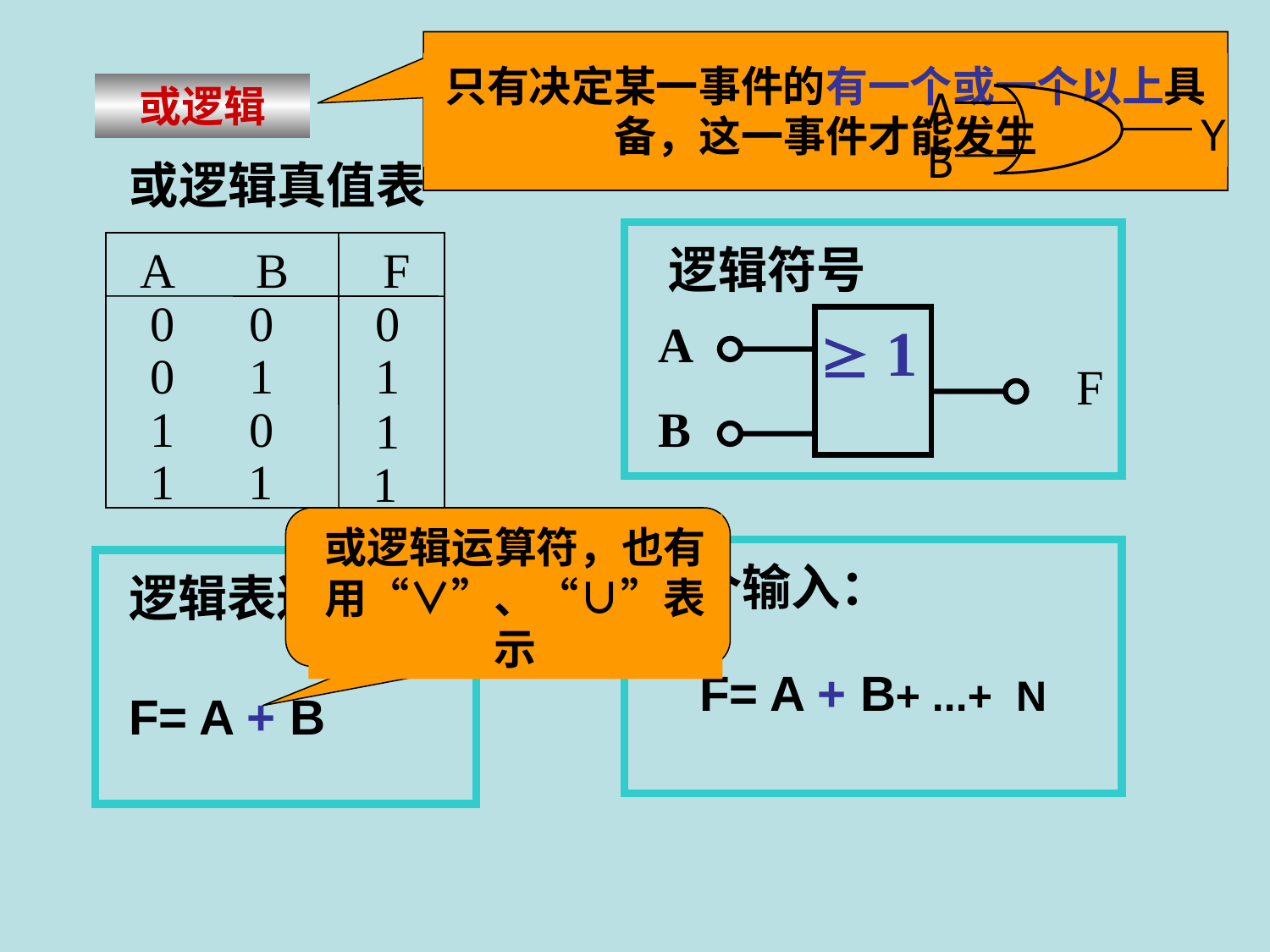

只有决定某一事件的有一个或一个以上具备，这一事件才能发生
或逻辑
A

Y
B

或逻辑真值表

逻辑符号

A
B
F
0      0
0
A

F

B

≥ 1
0      1
1
1      0
1
1      1
1

或逻辑运算符，也有用“∨”、“∪”表示

N个输入：

逻辑表达式

F= A + B
F= A + B+ ...+  N